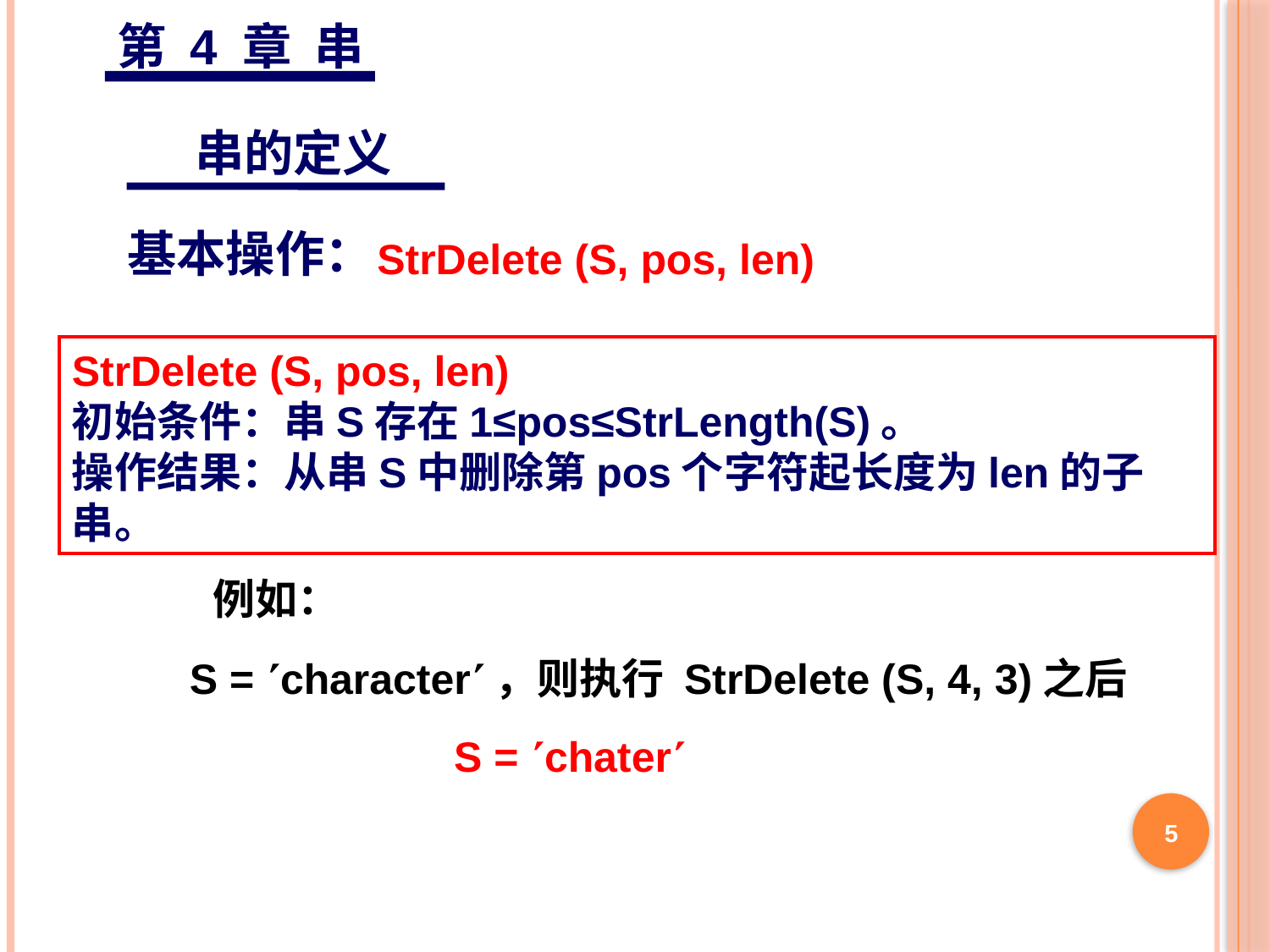

第 4 章  串

   串的定义

基本操作：
StrDelete (S, pos, len)
StrDelete (S, pos, len)
初始条件：串S存在1≤pos≤StrLength(S)。
操作结果：从串S中删除第pos个字符起长度为len的子串。
例如：
S = ′character′，则执行 StrDelete (S, 4, 3)之后
S = ′chater′
5